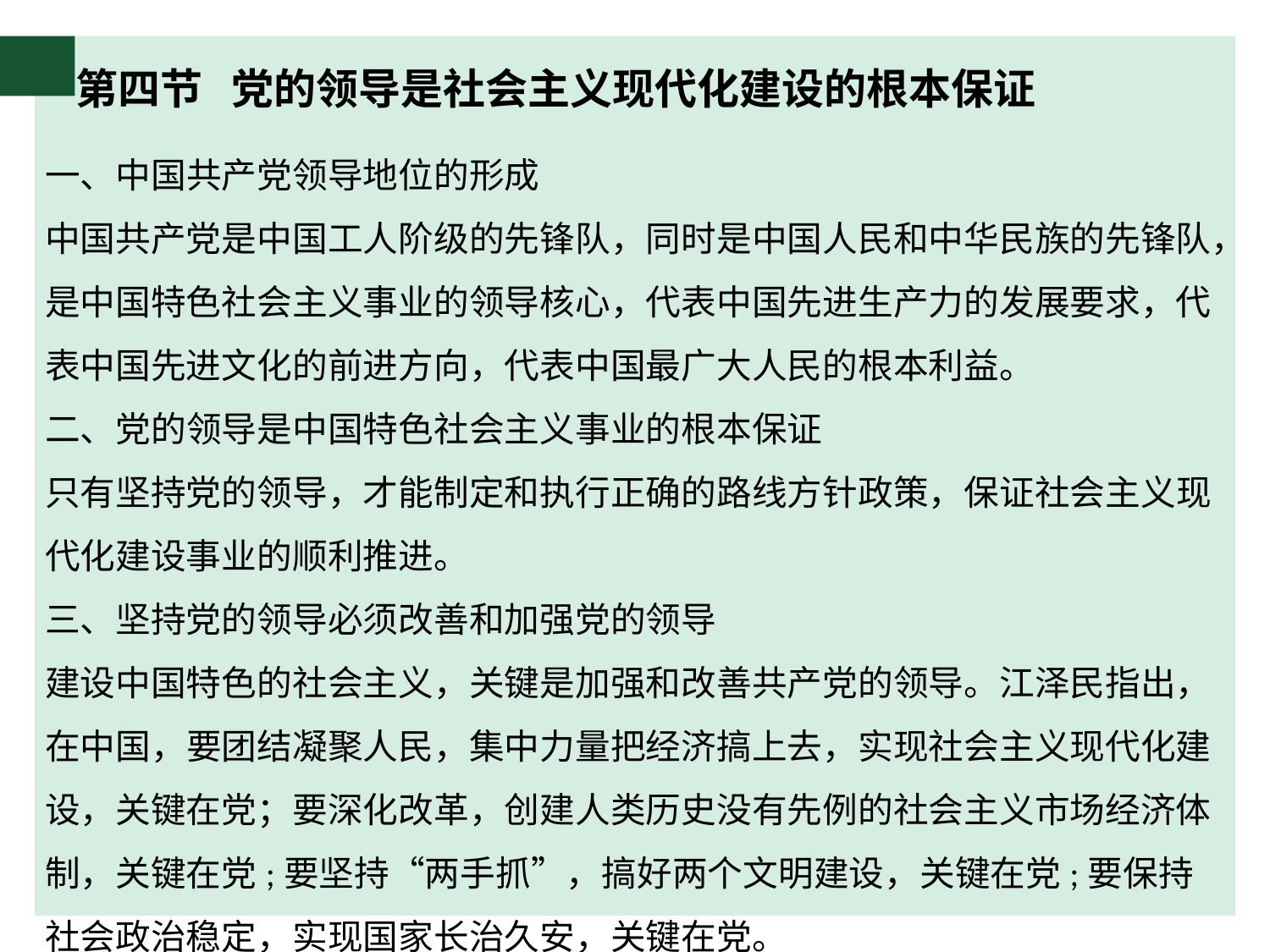

# 第四节   党的领导是社会主义现代化建设的根本保证
一、中国共产党领导地位的形成
中国共产党是中国工人阶级的先锋队，同时是中国人民和中华民族的先锋队，是中国特色社会主义事业的领导核心，代表中国先进生产力的发展要求，代表中国先进文化的前进方向，代表中国最广大人民的根本利益。
二、党的领导是中国特色社会主义事业的根本保证
只有坚持党的领导，才能制定和执行正确的路线方针政策，保证社会主义现代化建设事业的顺利推进。
三、坚持党的领导必须改善和加强党的领导
建设中国特色的社会主义，关键是加强和改善共产党的领导。江泽民指出，在中国，要团结凝聚人民，集中力量把经济搞上去，实现社会主义现代化建设，关键在党；要深化改革，创建人类历史没有先例的社会主义市场经济体制，关键在党;要坚持“两手抓”，搞好两个文明建设，关键在党;要保持社会政治稳定，实现国家长治久安，关键在党。